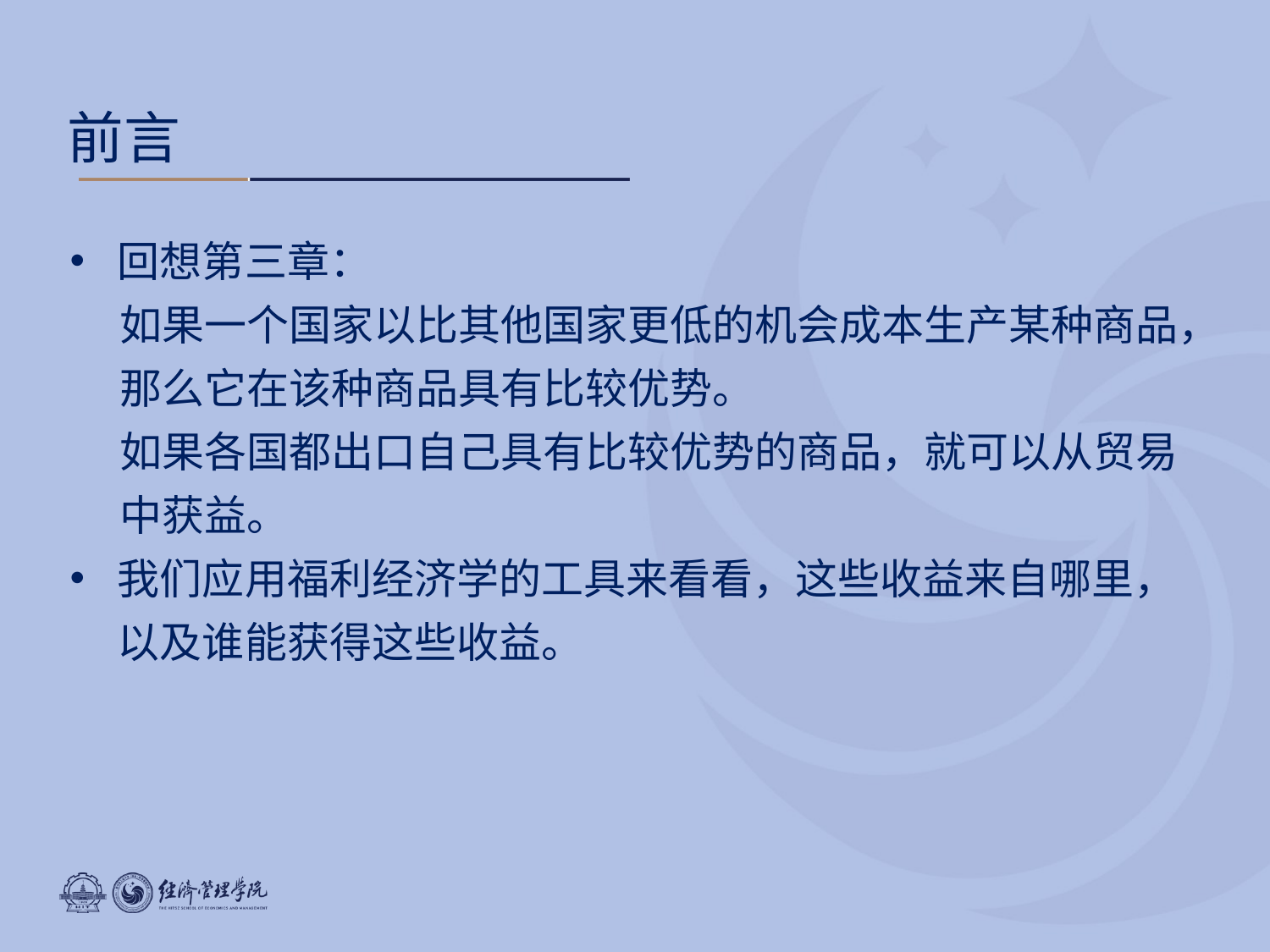

前言
回想第三章：
如果一个国家以比其他国家更低的机会成本生产某种商品，那么它在该种商品具有比较优势。
如果各国都出口自己具有比较优势的商品，就可以从贸易中获益。
我们应用福利经济学的工具来看看，这些收益来自哪里，以及谁能获得这些收益。